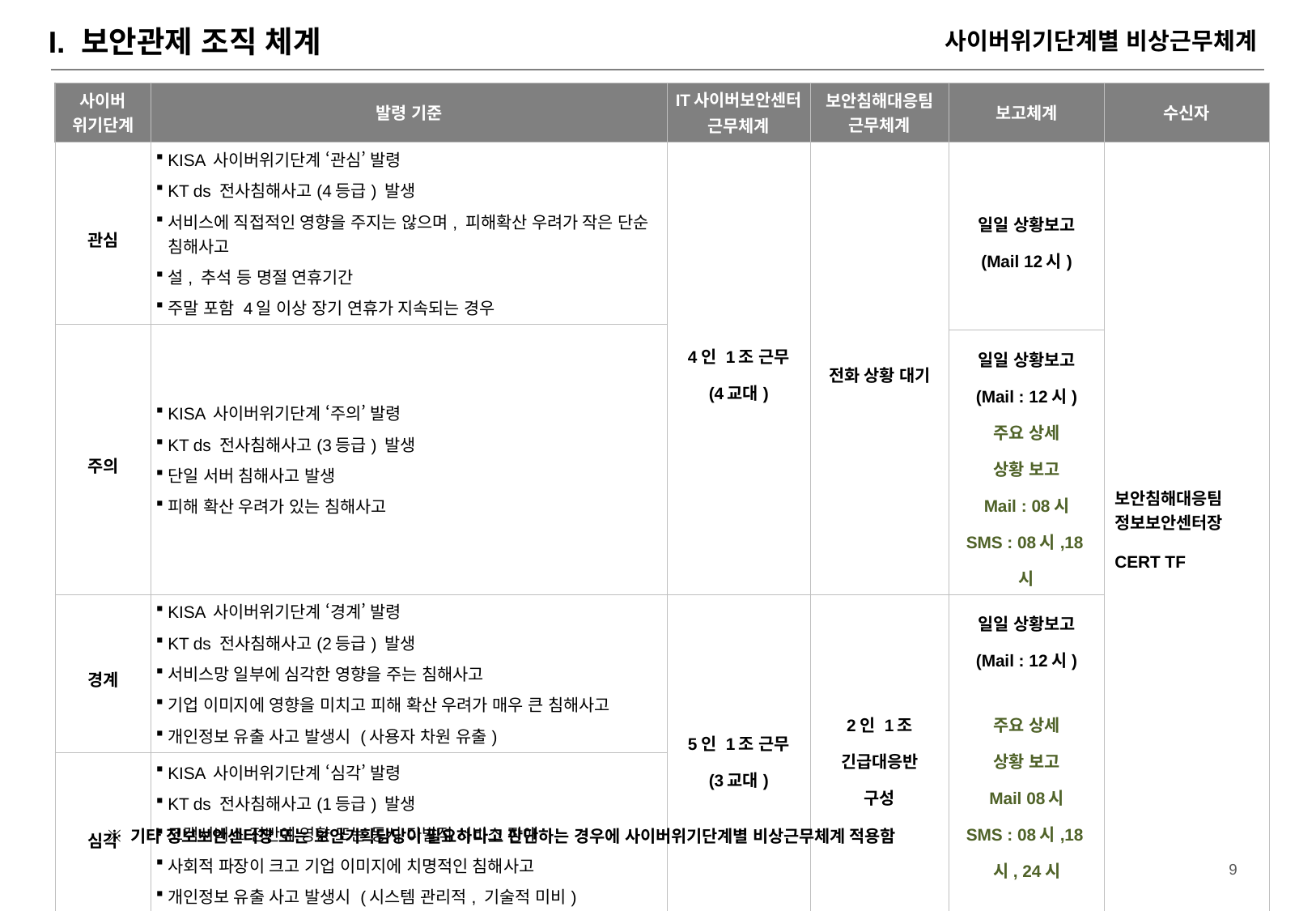

# I. 보안관제 조직 체계
사이버위기단계별 비상근무체계
| 사이버 위기단계 | 발령 기준 | IT사이버보안센터 근무체계 | 보안침해대응팀 근무체계 | 보고체계 | 수신자 |
| --- | --- | --- | --- | --- | --- |
| 관심 | KISA 사이버위기단계 ‘관심’ 발령 KT ds 전사침해사고(4등급) 발생 서비스에 직접적인 영향을 주지는 않으며, 피해확산 우려가 작은 단순 침해사고 설, 추석 등 명절 연휴기간 주말 포함 4일 이상 장기 연휴가 지속되는 경우 | 4인 1조 근무 (4교대) | 전화 상황 대기 | 일일 상황보고 (Mail 12시) | 보안침해대응팀 정보보안센터장 CERT TF |
| 주의 | KISA 사이버위기단계 ‘주의’ 발령 KT ds 전사침해사고(3등급) 발생 단일 서버 침해사고 발생 피해 확산 우려가 있는 침해사고 |  |  |  |  |
|  |  |  |  | 일일 상황보고 (Mail : 12시) 주요 상세 상황 보고 Mail : 08시 SMS : 08시,18시 |  |
| 경계 | KISA 사이버위기단계 ‘경계’ 발령 KT ds 전사침해사고(2등급) 발생 서비스망 일부에 심각한 영향을 주는 침해사고 기업 이미지에 영향을 미치고 피해 확산 우려가 매우 큰 침해사고 개인정보 유출 사고 발생시 (사용자 차원 유출) | 5인 1조 근무 (3교대) | 2인 1조 긴급대응반 구성 | 일일 상황보고 (Mail : 12시) 주요 상세 상황 보고 Mail 08시 SMS : 08시,18시, 24시 |  |
| 심각 | KISA 사이버위기단계 ‘심각’ 발령 KT ds 전사침해사고(1등급) 발생 고객서비스 전반에 영향 또는 동시 다발적 서비스 장애 사회적 파장이 크고 기업 이미지에 치명적인 침해사고 개인정보 유출 사고 발생시 (시스템 관리적, 기술적 미비) |  |  |  |  |
※ 기타 정보보안센터장 또는 보안기획담당이 필요하다고 판단하는 경우에 사이버위기단계별 비상근무체계 적용함
9